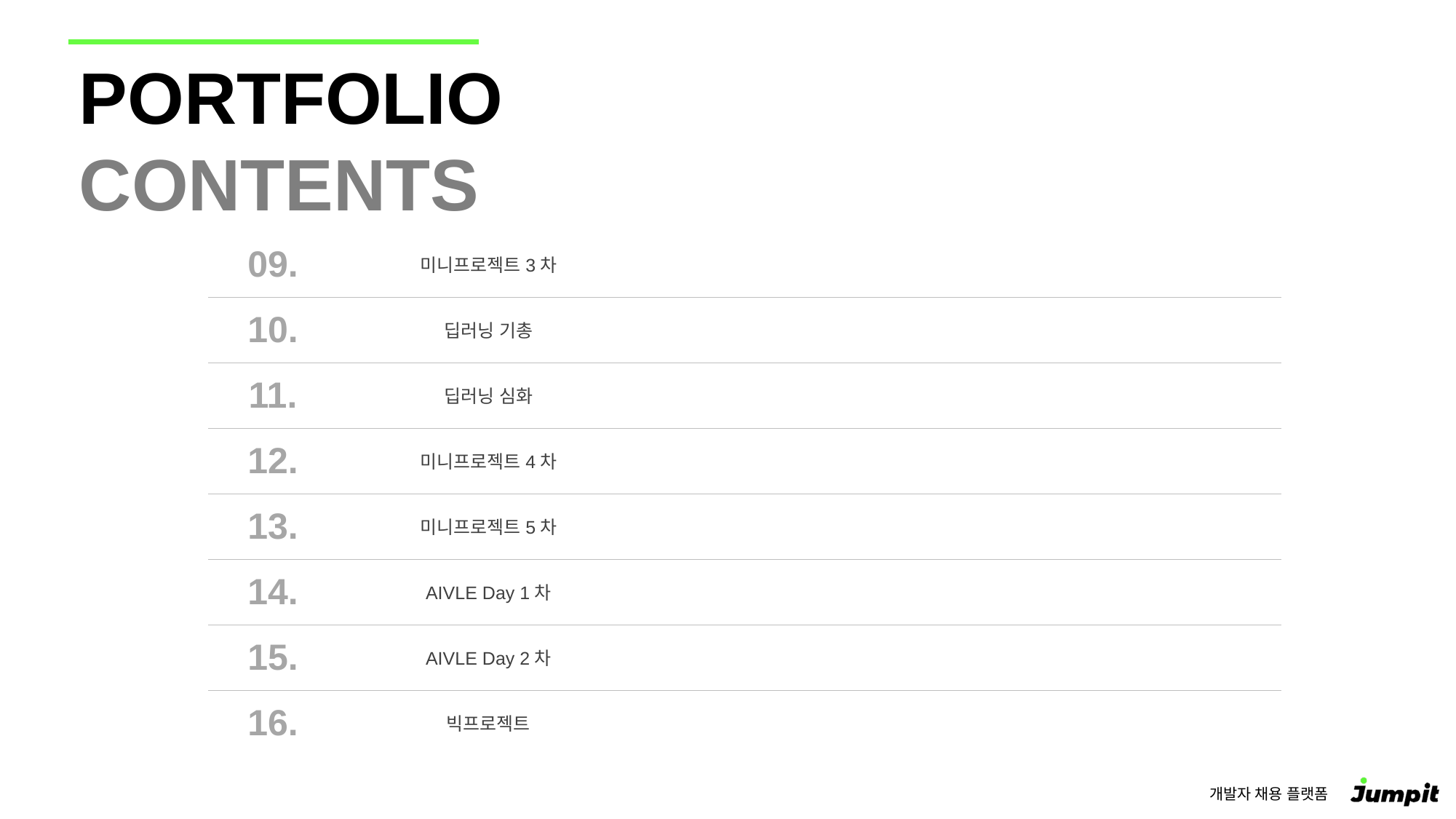

| 09. | 미니프로젝트3차 |  |
| --- | --- | --- |
| 10. | 딥러닝 기총 |  |
| 11. | 딥러닝 심화 |  |
| 12. | 미니프로젝트4차 |  |
| 13. | 미니프로젝트5차 |  |
| 14. | AIVLE Day 1차 |  |
| 15. | AIVLE Day 2차 |  |
| 16. | 빅프로젝트 |  |